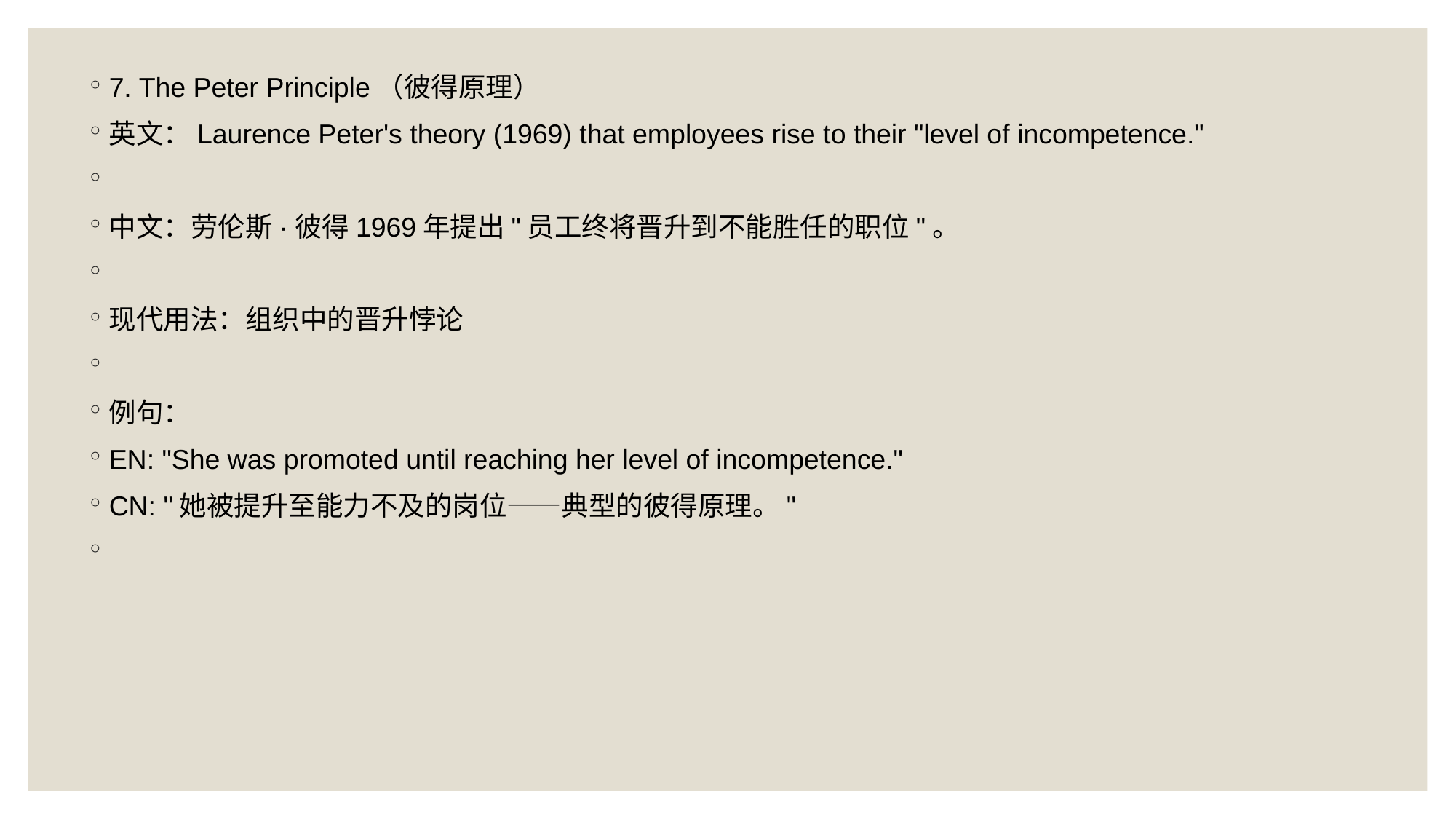

7. The Peter Principle（彼得原理）
英文：Laurence Peter's theory (1969) that employees rise to their "level of incompetence."

中文：劳伦斯·彼得1969年提出"员工终将晋升到不能胜任的职位"。

现代用法：组织中的晋升悖论

例句：
EN: "She was promoted until reaching her level of incompetence."
CN: "她被提升至能力不及的岗位——典型的彼得原理。"

#